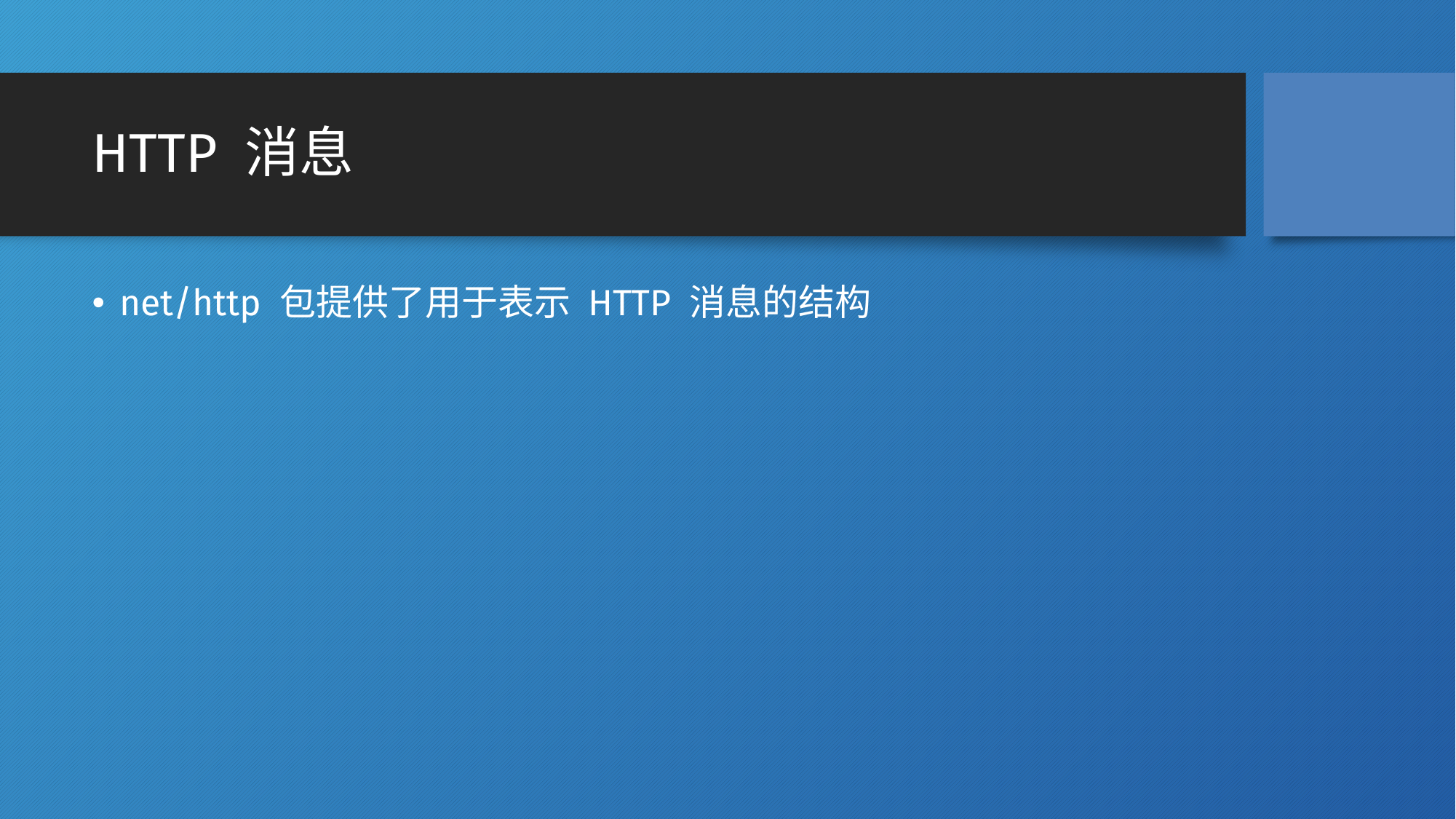

# HTTP 消息
net/http 包提供了用于表示 HTTP 消息的结构